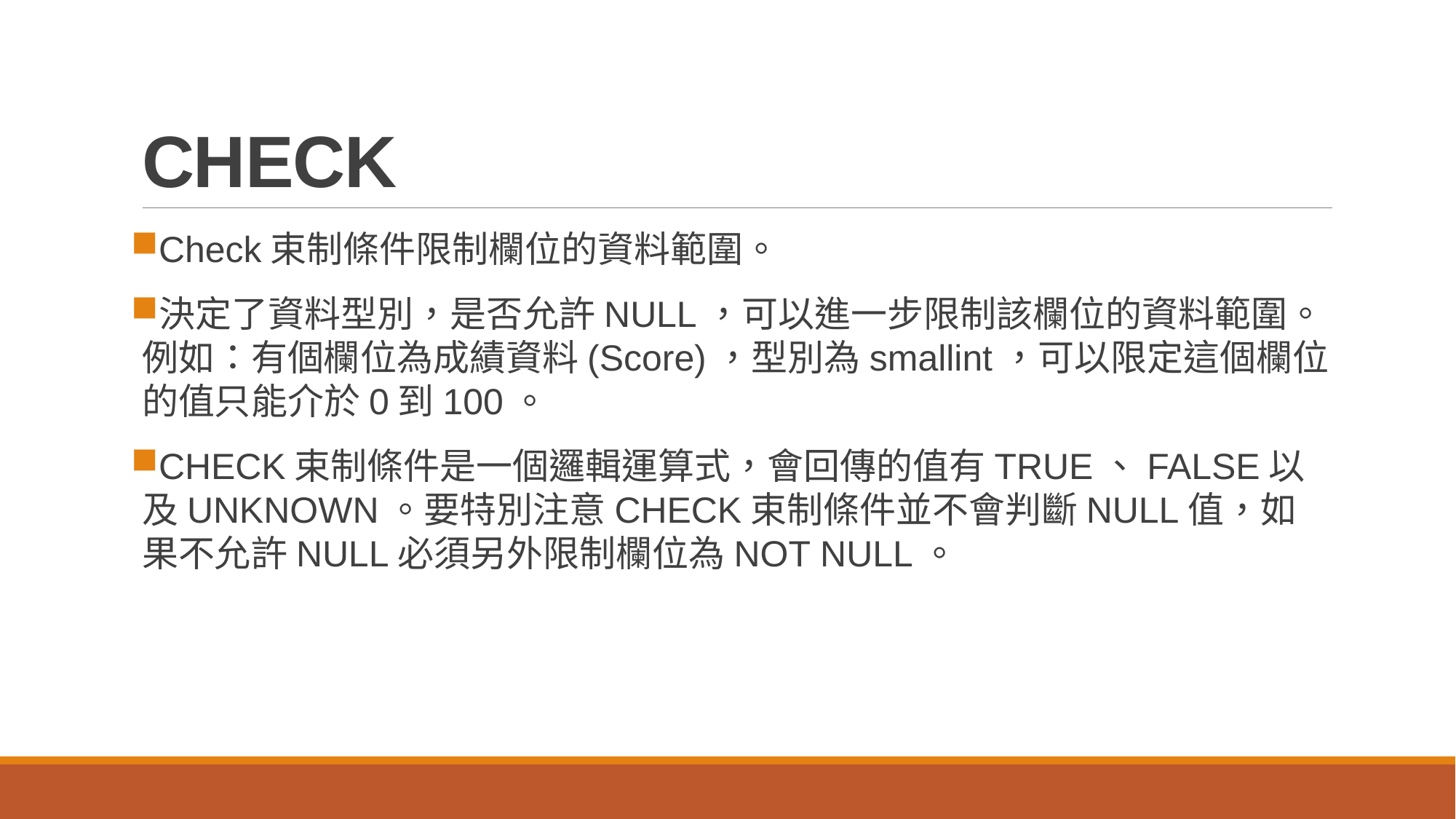

# CHECK
Check束制條件限制欄位的資料範圍。
決定了資料型別，是否允許NULL，可以進一步限制該欄位的資料範圍。例如：有個欄位為成績資料(Score)，型別為smallint，可以限定這個欄位的值只能介於0到100。
CHECK束制條件是一個邏輯運算式，會回傳的值有TRUE、FALSE以及UNKNOWN。要特別注意CHECK束制條件並不會判斷NULL值，如果不允許NULL必須另外限制欄位為NOT NULL。